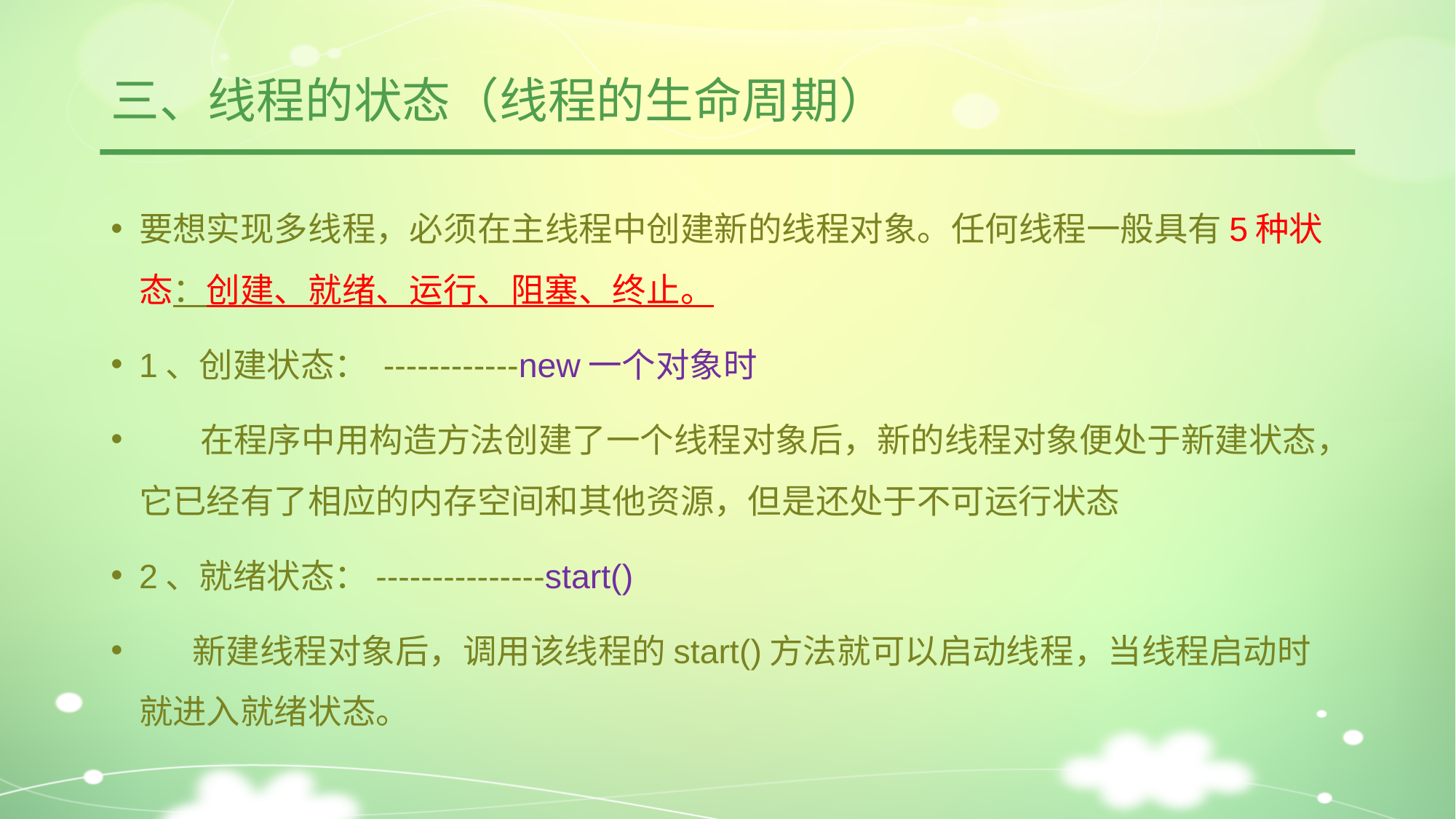

三、线程的状态（线程的生命周期）

要想实现多线程，必须在主线程中创建新的线程对象。任何线程一般具有5种状态：创建、就绪、运行、阻塞、终止。
1、创建状态： ------------new一个对象时
       在程序中用构造方法创建了一个线程对象后，新的线程对象便处于新建状态，它已经有了相应的内存空间和其他资源，但是还处于不可运行状态
2、就绪状态：---------------start()
      新建线程对象后，调用该线程的start()方法就可以启动线程，当线程启动时就进入就绪状态。